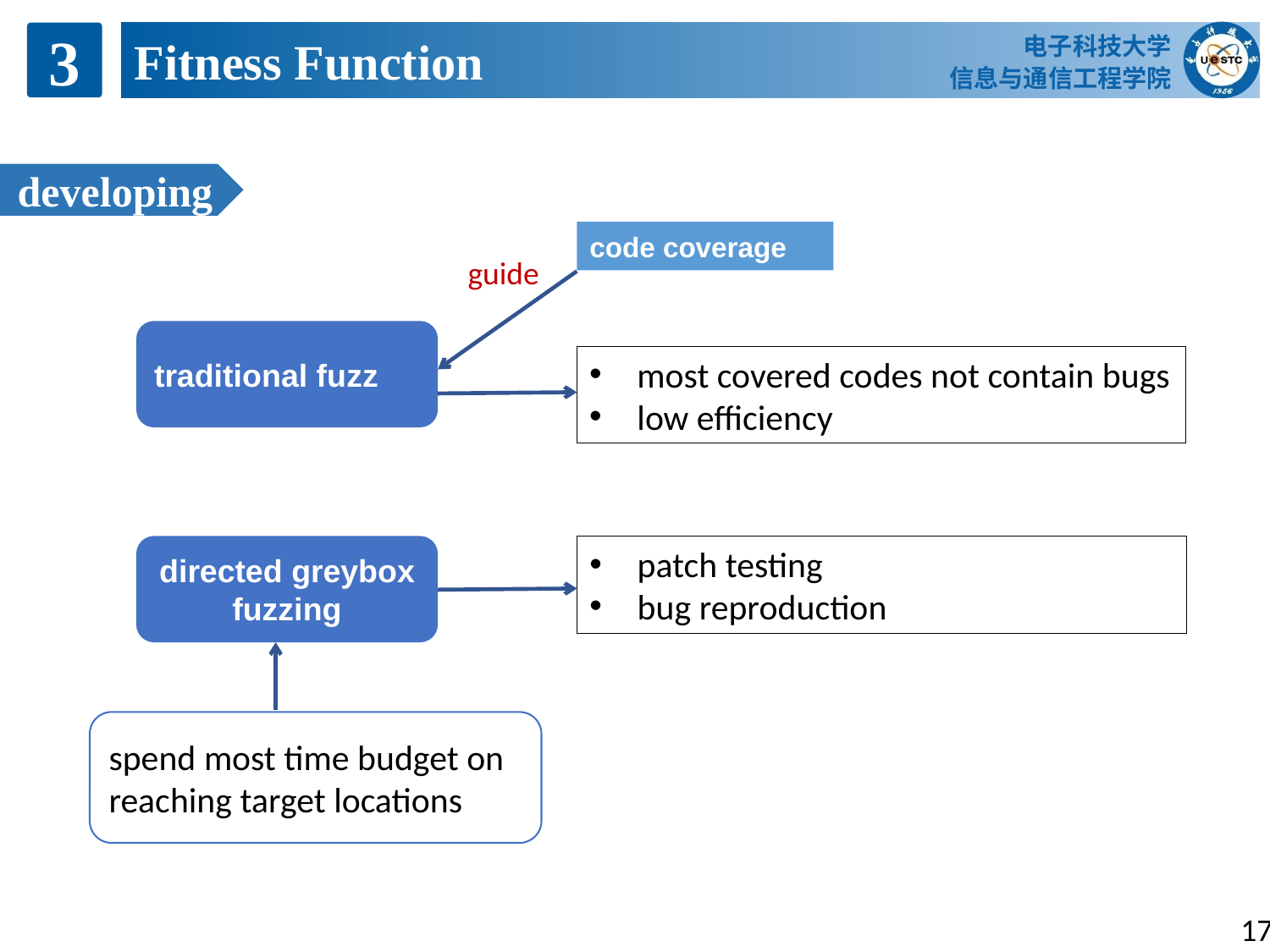

电子科技大学
信息与通信工程学院

3
Fitness Function
developing
code coverage
guide
traditional fuzz
most covered codes not contain bugs
low efficiency
directed greybox fuzzing
patch testing
bug reproduction
spend most time budget on reaching target locations
17